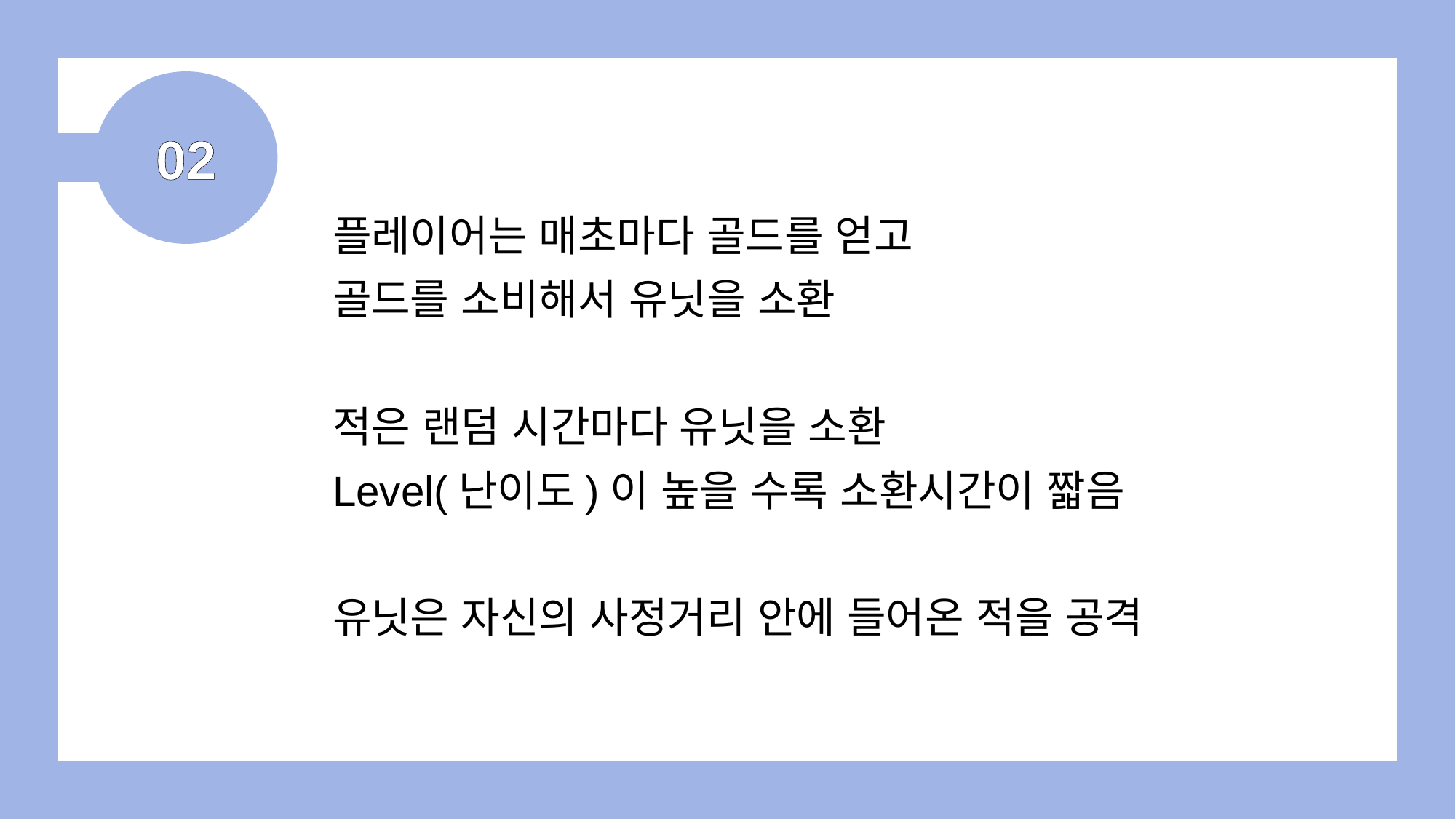

02

플레이어는 매초마다 골드를 얻고
골드를 소비해서 유닛을 소환

적은 랜덤 시간마다 유닛을 소환
Level(난이도)이 높을 수록 소환시간이 짧음

유닛은 자신의 사정거리 안에 들어온 적을 공격